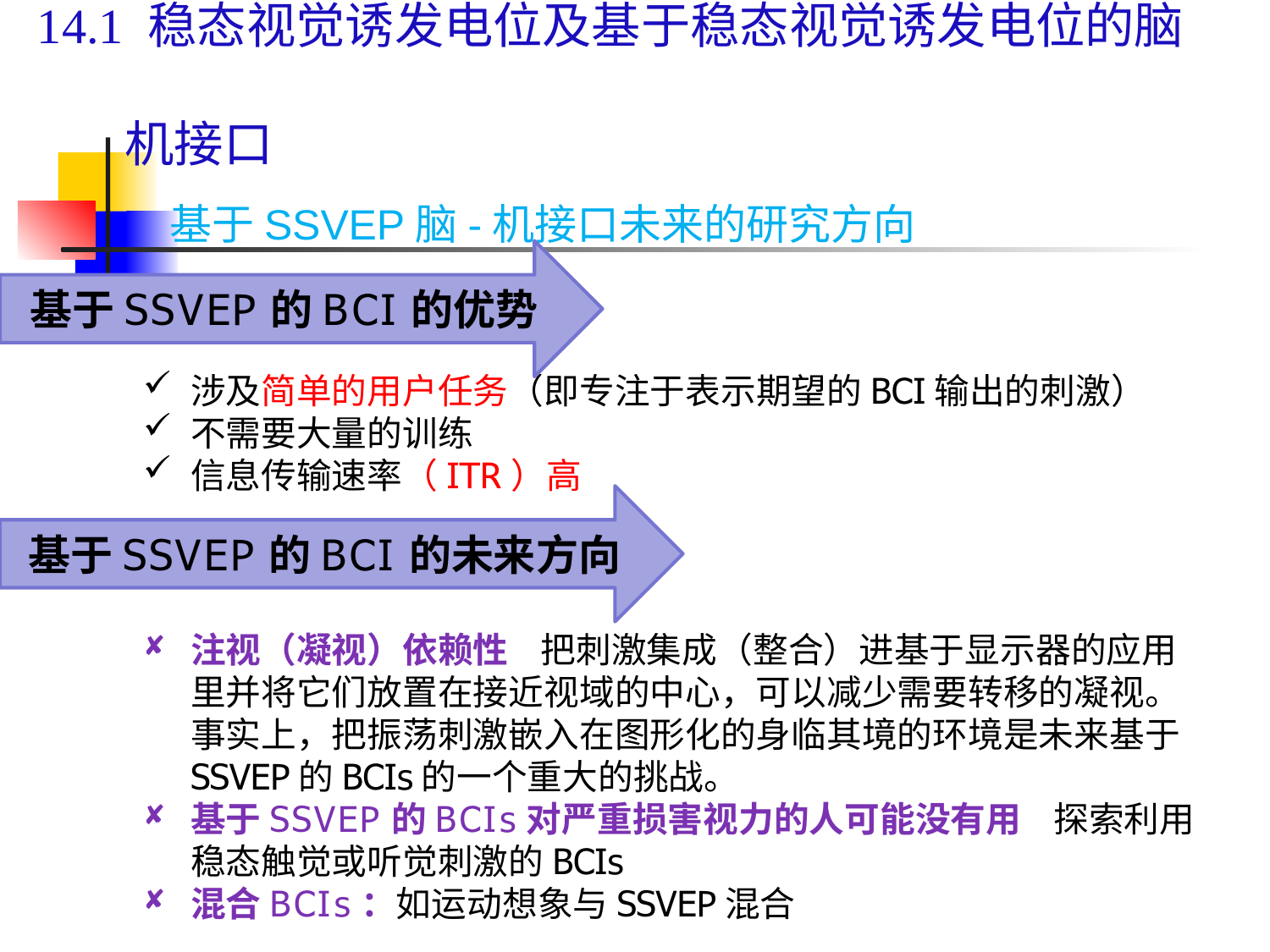

# 14.1 稳态视觉诱发电位及基于稳态视觉诱发电位的脑 机接口
基于SSVEP脑-机接口未来的研究方向
基于SSVEP的BCI的优势
涉及简单的用户任务（即专注于表示期望的BCI输出的刺激）
不需要大量的训练
信息传输速率（ITR）高
性能比较
基于SSVEP的BCI的未来方向
注视（凝视）依赖性    把刺激集成（整合）进基于显示器的应用里并将它们放置在接近视域的中心，可以减少需要转移的凝视。事实上，把振荡刺激嵌入在图形化的身临其境的环境是未来基于SSVEP的BCIs的一个重大的挑战。
基于SSVEP的BCIs对严重损害视力的人可能没有用    探索利用稳态触觉或听觉刺激的BCIs
混合BCIs：如运动想象与SSVEP混合